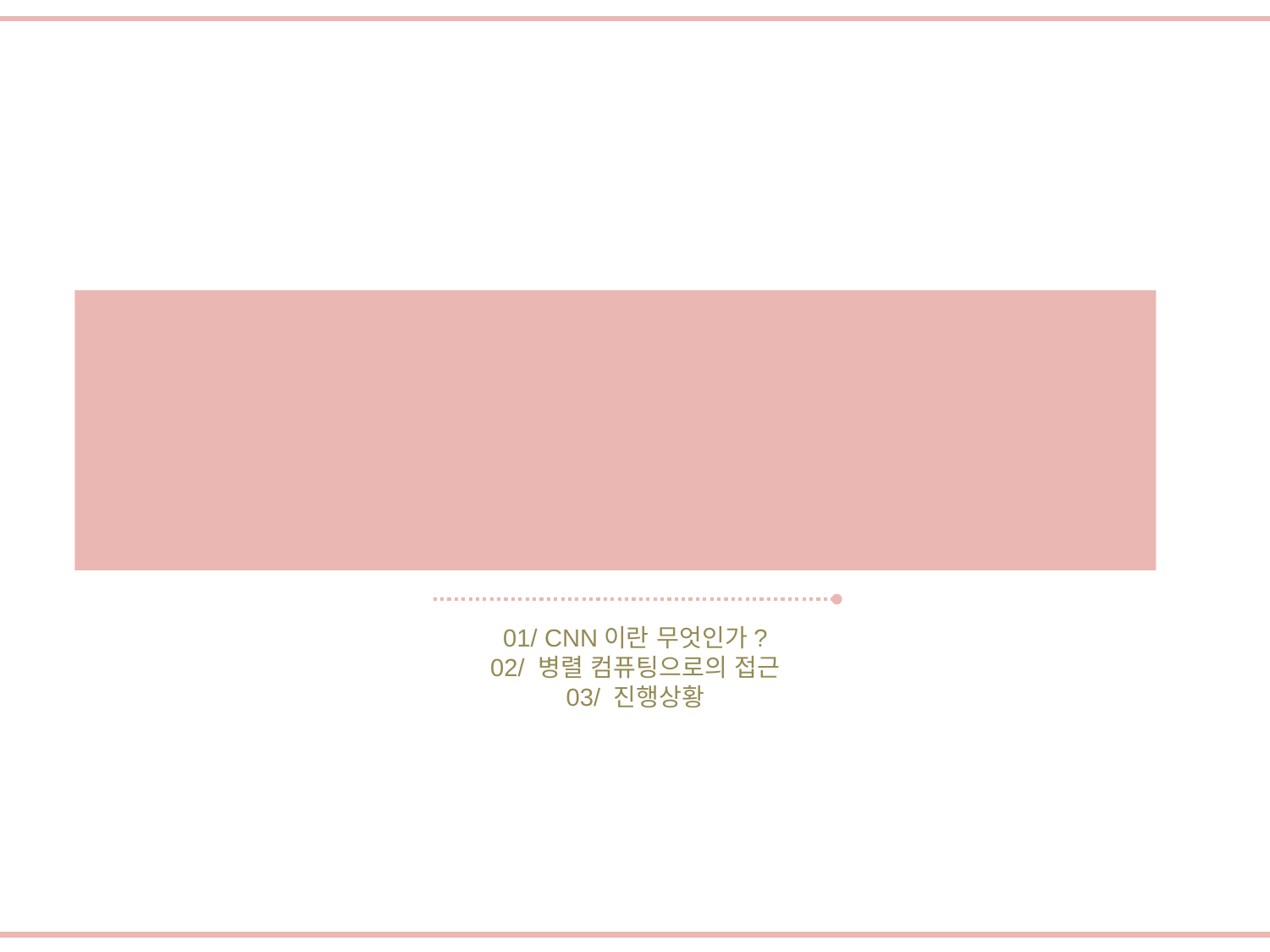

CUDA를 활용한
Convolutional Neural Network(CNN)
 성능 향상 기법 분석 및 성능평가

01/ CNN이란 무엇인가?
02/ 병렬 컴퓨팅으로의 접근
03/ 진행상황